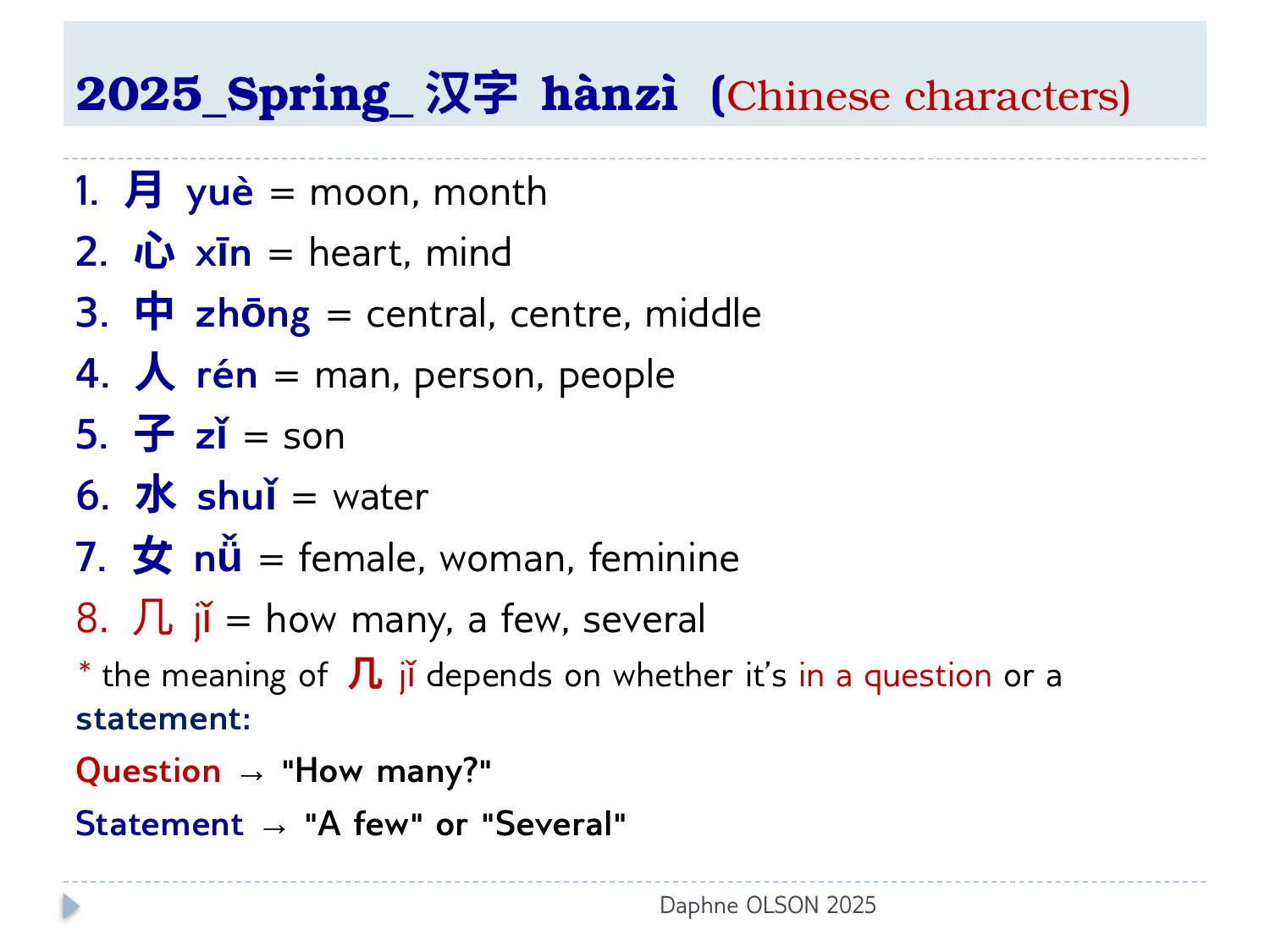

# 2025_Spring_汉字 hànzì  (Chinese characters)
1. 月 yuè = moon, month
2. 心 xīn = heart, mind
3. 中 zhōng = central, centre, middle
4. 人 rén = man, person, people
5. 子 zǐ = son
6. 水 shuǐ = water
7. 女 nǚ = female, woman, feminine
8. 几 jǐ = how many, a few, several
* the meaning of 几 jǐ depends on whether it’s in a question or a    statement:
Question → "How many?"
Statement → "A few" or "Several"
Daphne OLSON 2025